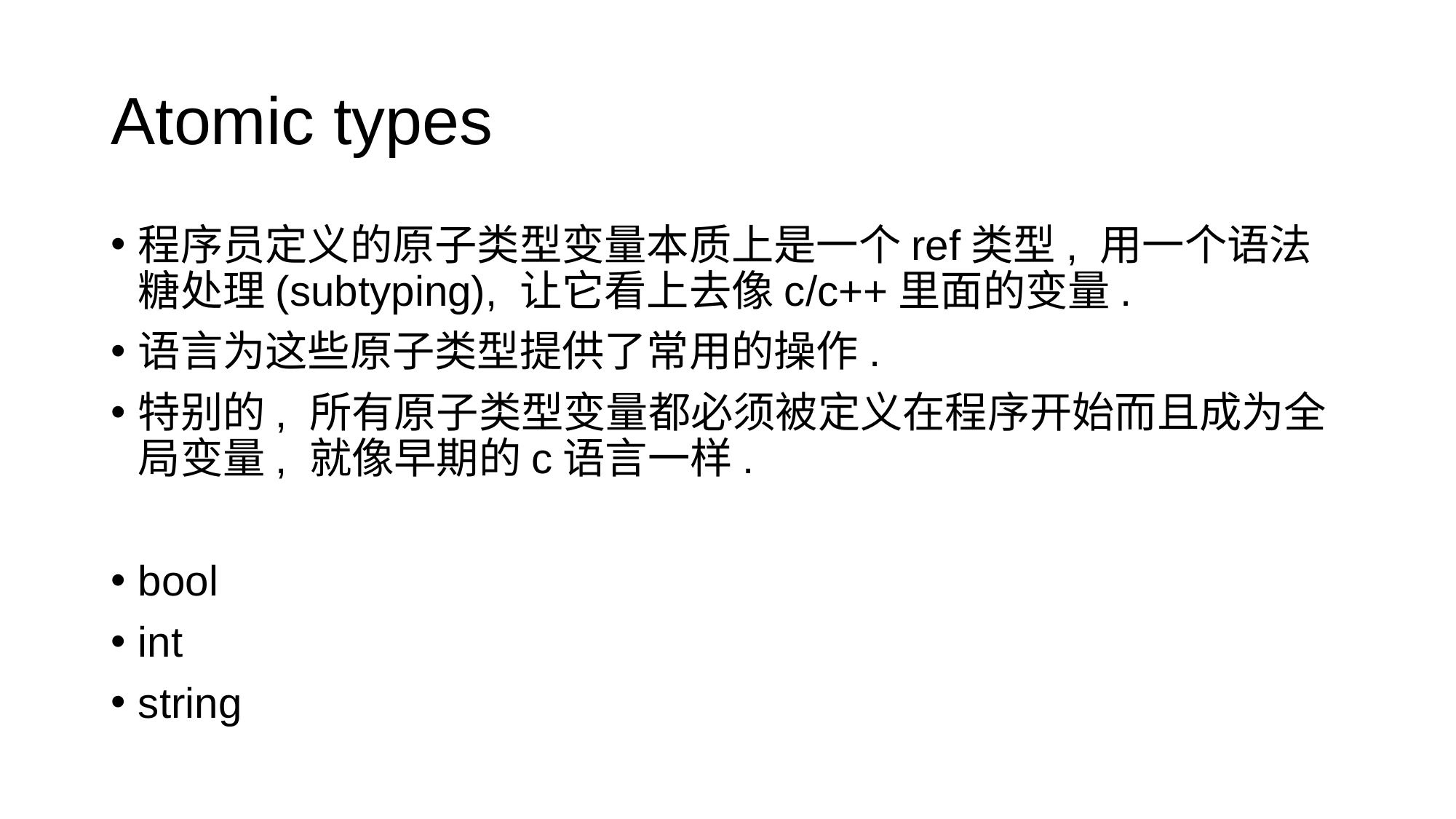

# Atomic types
程序员定义的原子类型变量本质上是一个ref类型, 用一个语法糖处理(subtyping), 让它看上去像c/c++里面的变量.
语言为这些原子类型提供了常用的操作.
特别的, 所有原子类型变量都必须被定义在程序开始而且成为全局变量, 就像早期的c语言一样.

bool
int
string